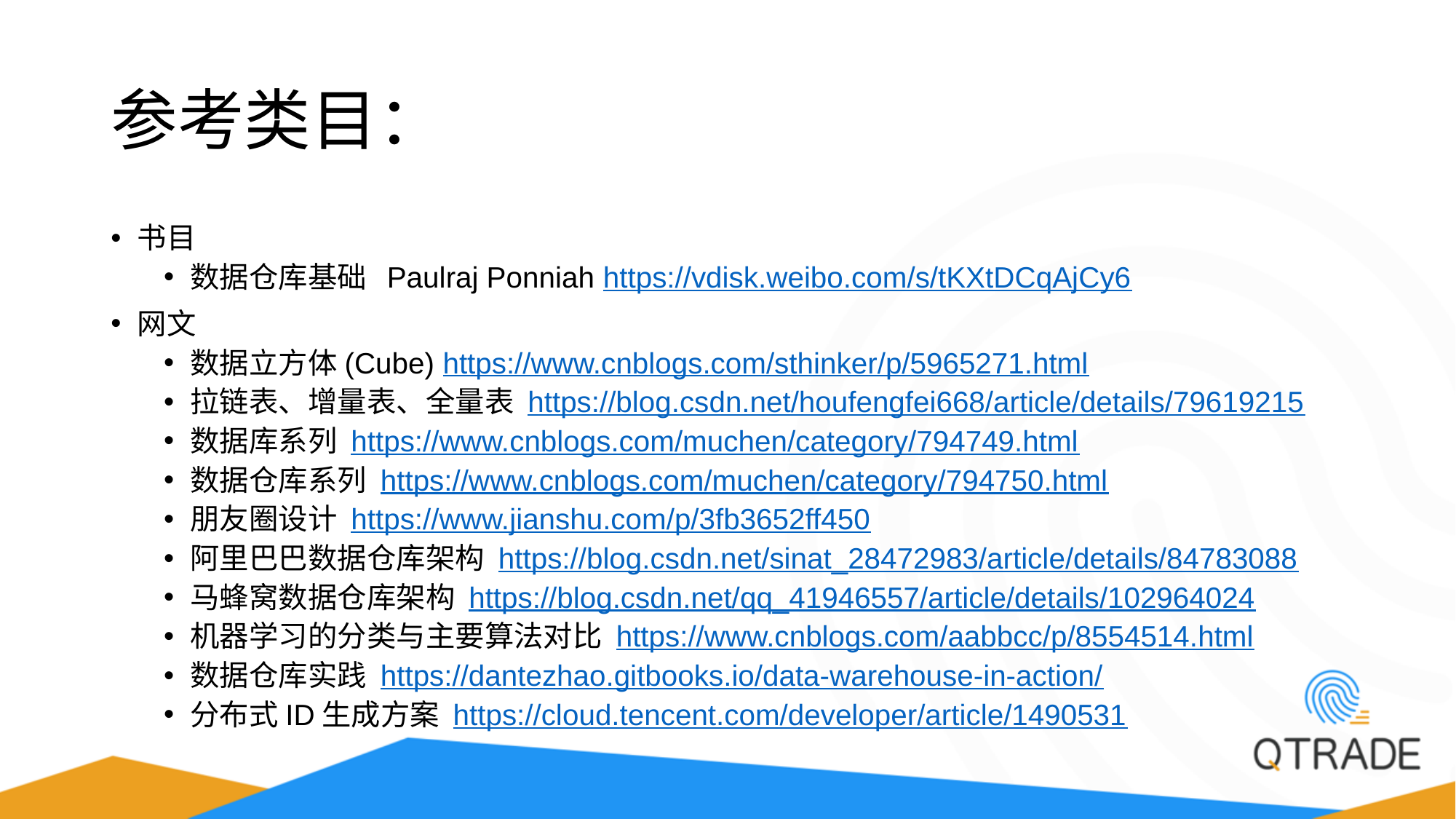

# 参考类目：
书目
数据仓库基础  Paulraj Ponniah https://vdisk.weibo.com/s/tKXtDCqAjCy6
网文
数据立方体(Cube) https://www.cnblogs.com/sthinker/p/5965271.html
拉链表、增量表、全量表 https://blog.csdn.net/houfengfei668/article/details/79619215
数据库系列 https://www.cnblogs.com/muchen/category/794749.html
数据仓库系列 https://www.cnblogs.com/muchen/category/794750.html
朋友圈设计 https://www.jianshu.com/p/3fb3652ff450
阿里巴巴数据仓库架构 https://blog.csdn.net/sinat_28472983/article/details/84783088
马蜂窝数据仓库架构 https://blog.csdn.net/qq_41946557/article/details/102964024
机器学习的分类与主要算法对比 https://www.cnblogs.com/aabbcc/p/8554514.html
数据仓库实践 https://dantezhao.gitbooks.io/data-warehouse-in-action/
分布式ID生成方案 https://cloud.tencent.com/developer/article/1490531